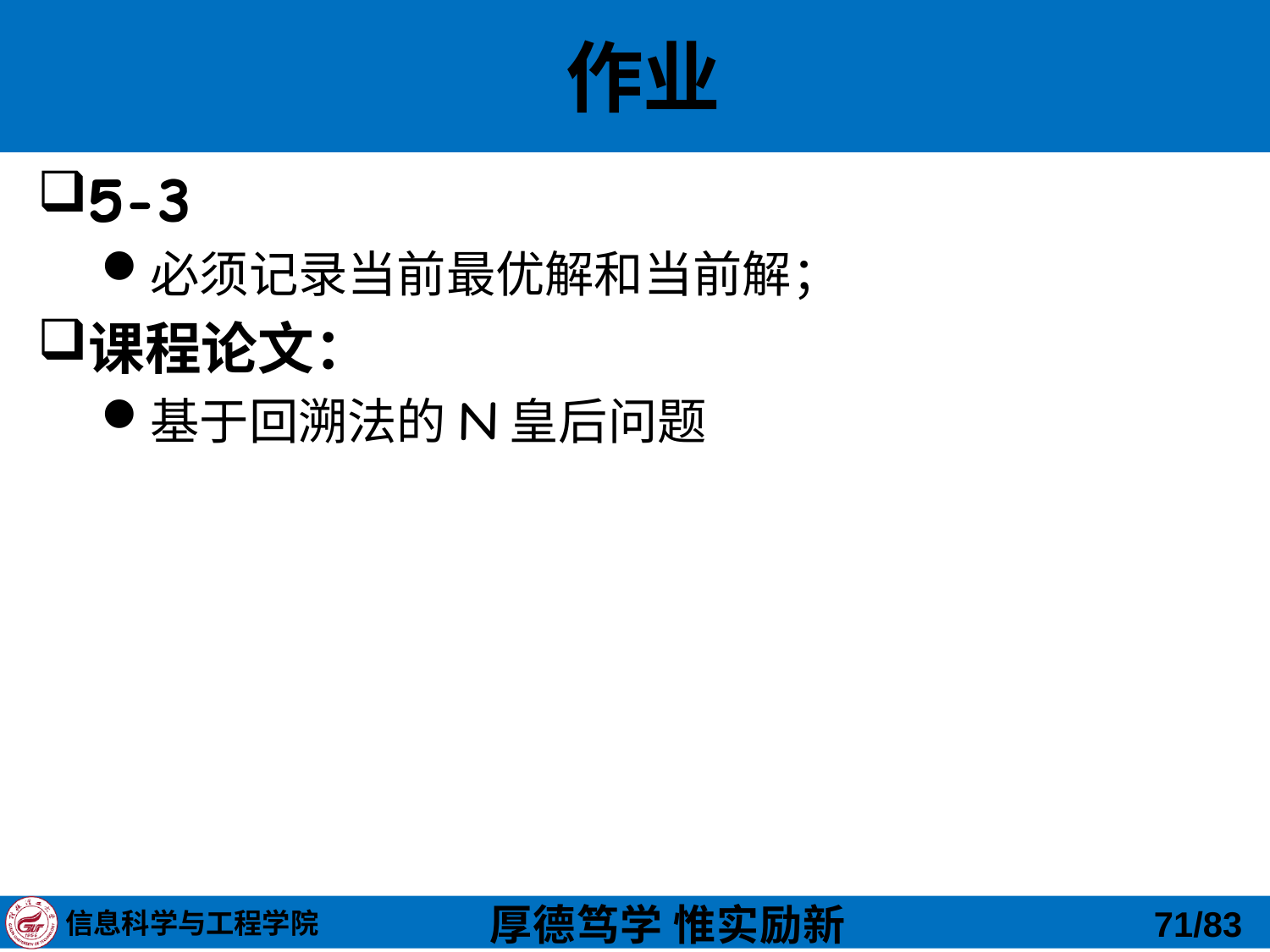

# 作业
5-3
必须记录当前最优解和当前解；
课程论文：
基于回溯法的N皇后问题
71/83